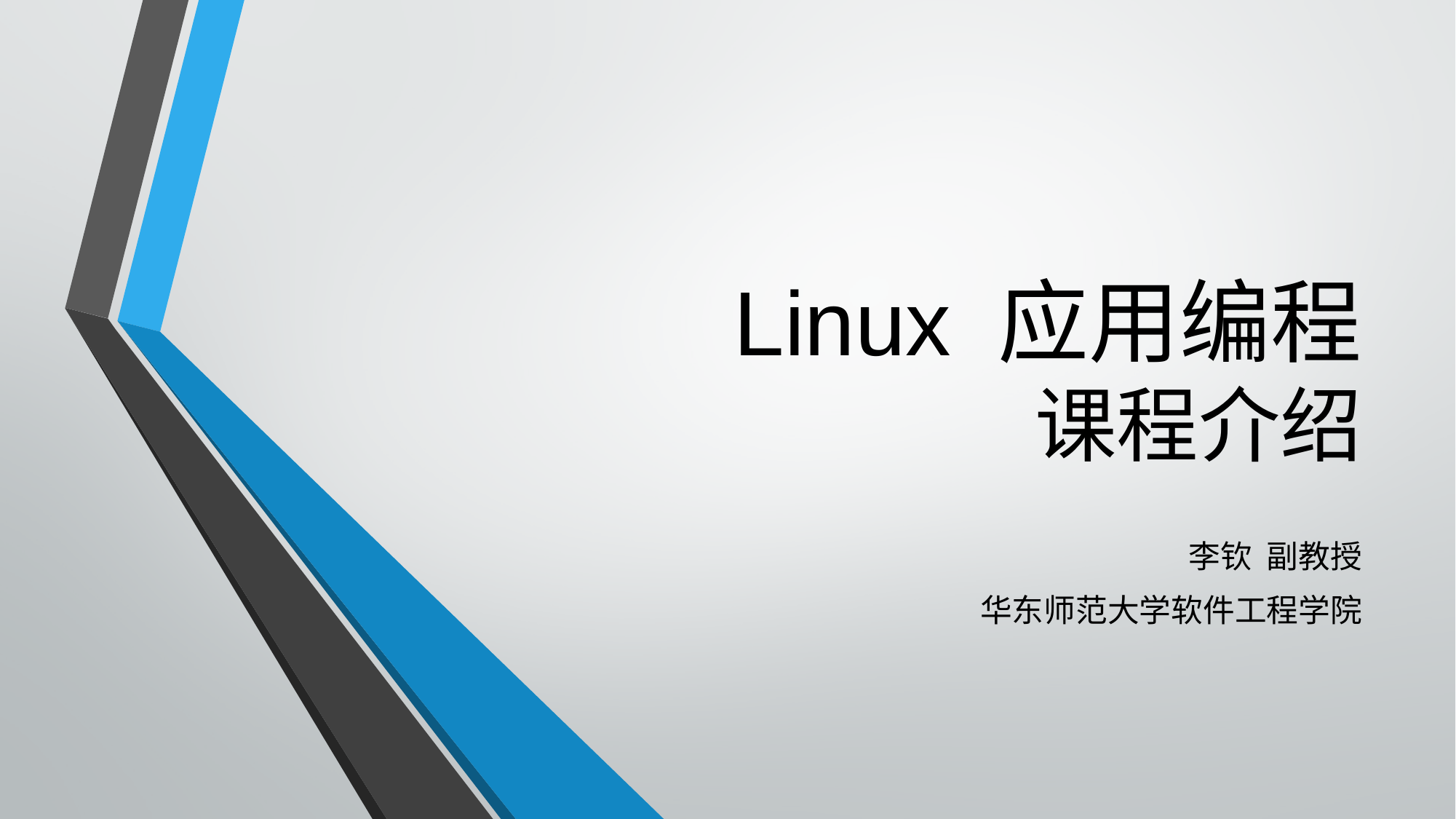

# Linux 应用编程 课程介绍

李钦  副教授
华东师范大学软件工程学院